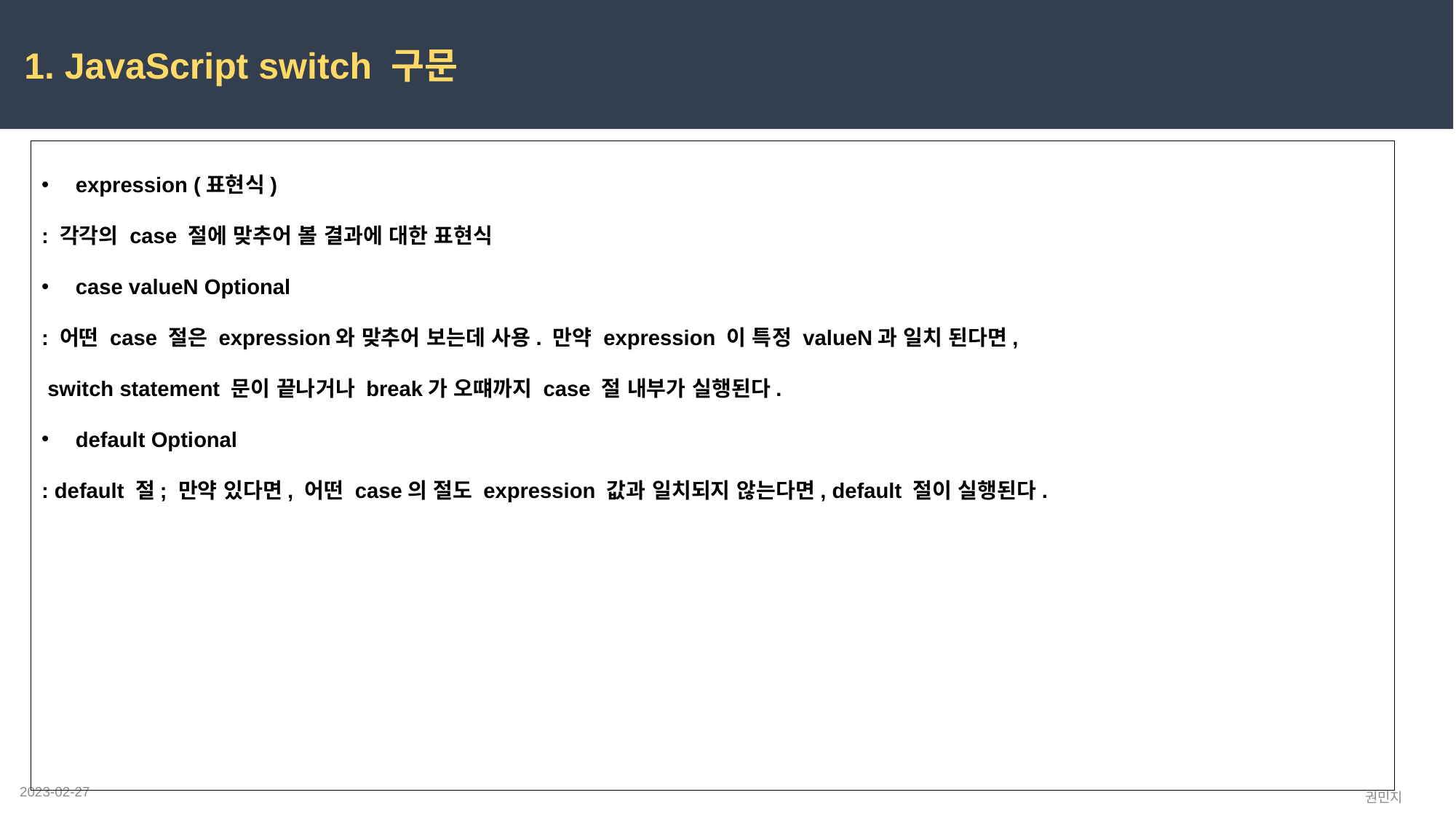

1. JavaScript switch 구문
expression (표현식)
: 각각의 case 절에 맞추어 볼 결과에 대한 표현식
case valueN Optional
: 어떤 case 절은 expression와 맞추어 보는데 사용. 만약 expression 이 특정 valueN과 일치 된다면,
 switch statement 문이 끝나거나 break가 오떄까지 case 절 내부가 실행된다.
default Optional
: default 절; 만약 있다면, 어떤 case의 절도 expression 값과 일치되지 않는다면, default 절이 실행된다.

2023-02-27
권민지